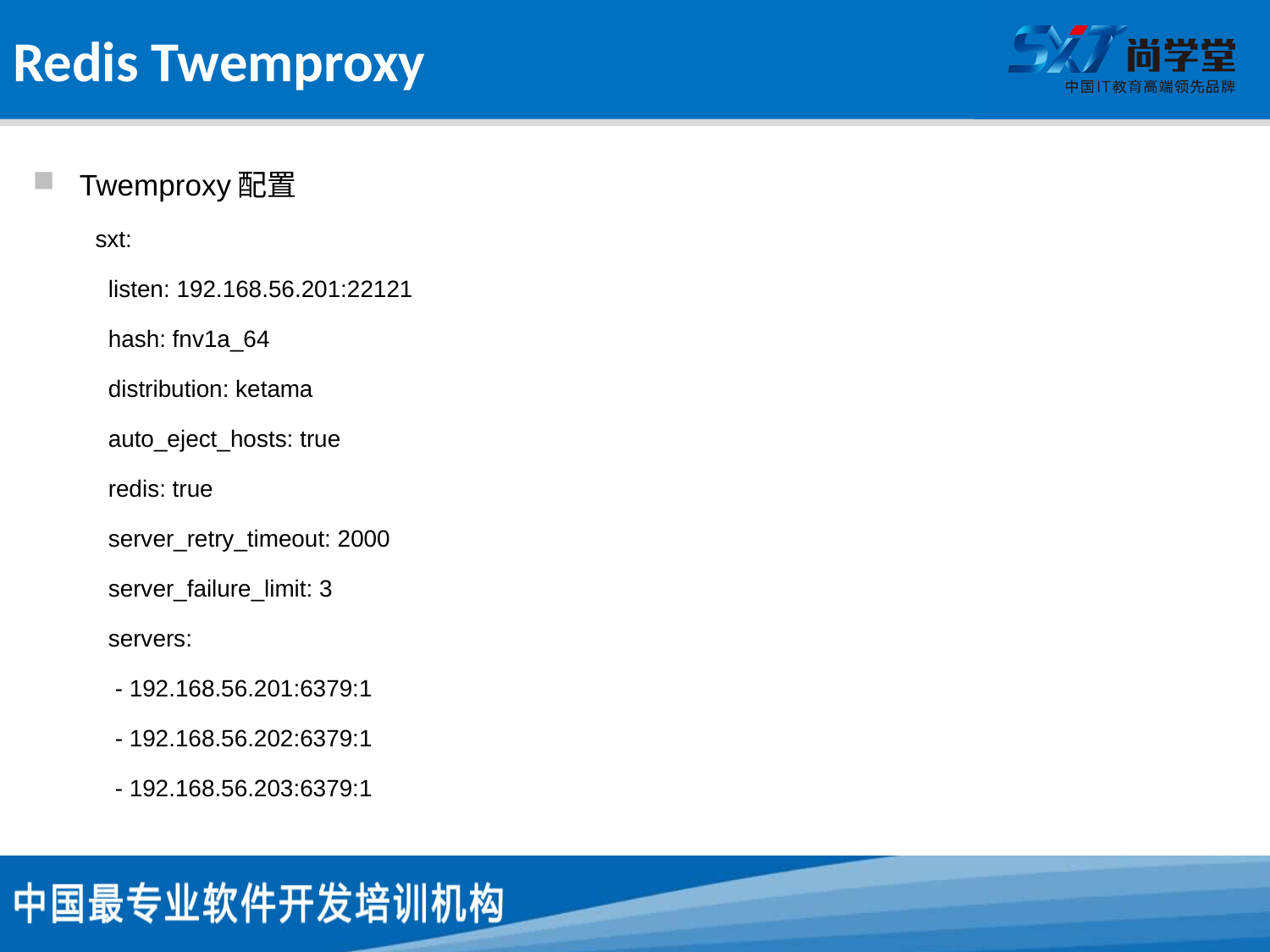

# Redis Twemproxy
Twemproxy配置
sxt:
  listen: 192.168.56.201:22121
  hash: fnv1a_64
  distribution: ketama
  auto_eject_hosts: true
  redis: true
  server_retry_timeout: 2000
  server_failure_limit: 3
  servers:
   - 192.168.56.201:6379:1
   - 192.168.56.202:6379:1
   - 192.168.56.203:6379:1